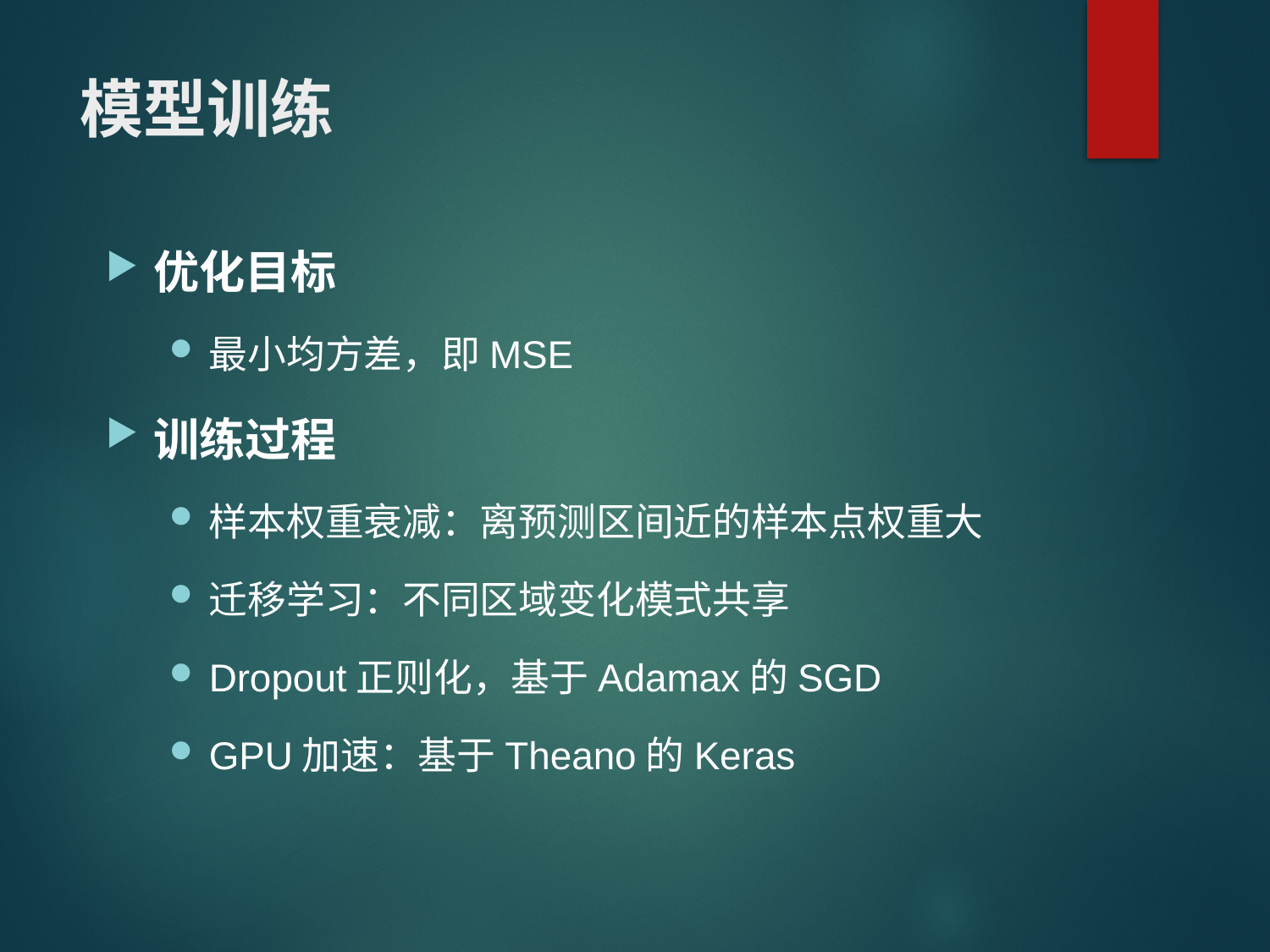

# 模型训练
优化目标
最小均方差，即MSE
训练过程
样本权重衰减：离预测区间近的样本点权重大
迁移学习：不同区域变化模式共享
Dropout正则化，基于Adamax的SGD
GPU加速：基于Theano的Keras